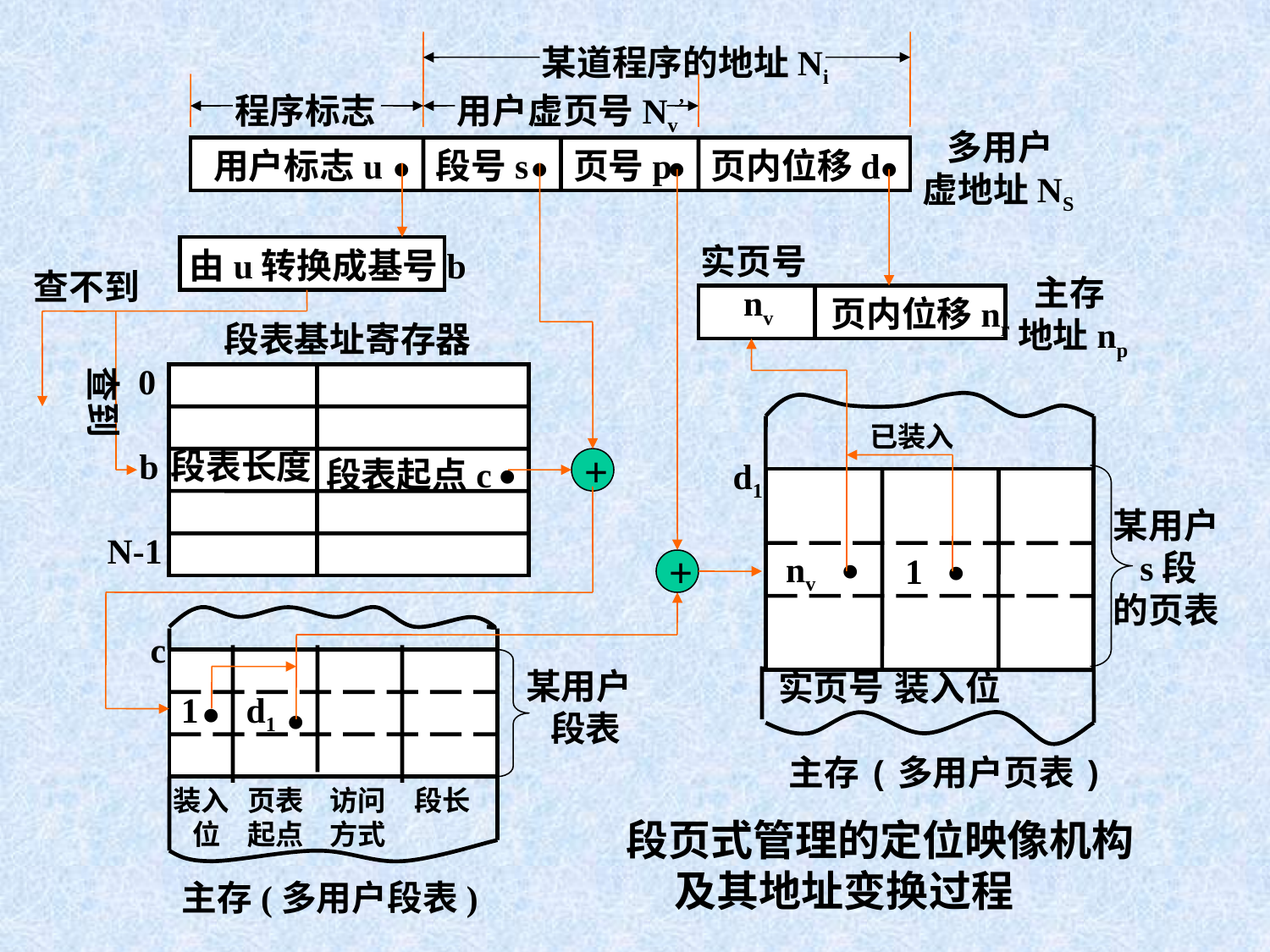

某道程序的地址Ni

程序标志
用户虚页号Nv’

  多用户
虚地址NS
•
•
•
•

用户标志u
段号s

页号p

页内位移d

实页号
由u转换成基号b

查不到
 主存
地址np
nv

页内位移nr

段表基址寄存器

0
查到

已装入

b
段表长度
•
+
段表起点c
d1

某用户
   s段
的页表
N-1
•

•
+
nv

1

c

某用户
  段表
实页号
装入位

•
1
d1
•

主存(多用户页表)
装入
  位

页表
起点
访问
方式
段长

段页式管理的定位映像机构
    及其地址变换过程

主存(多用户段表)